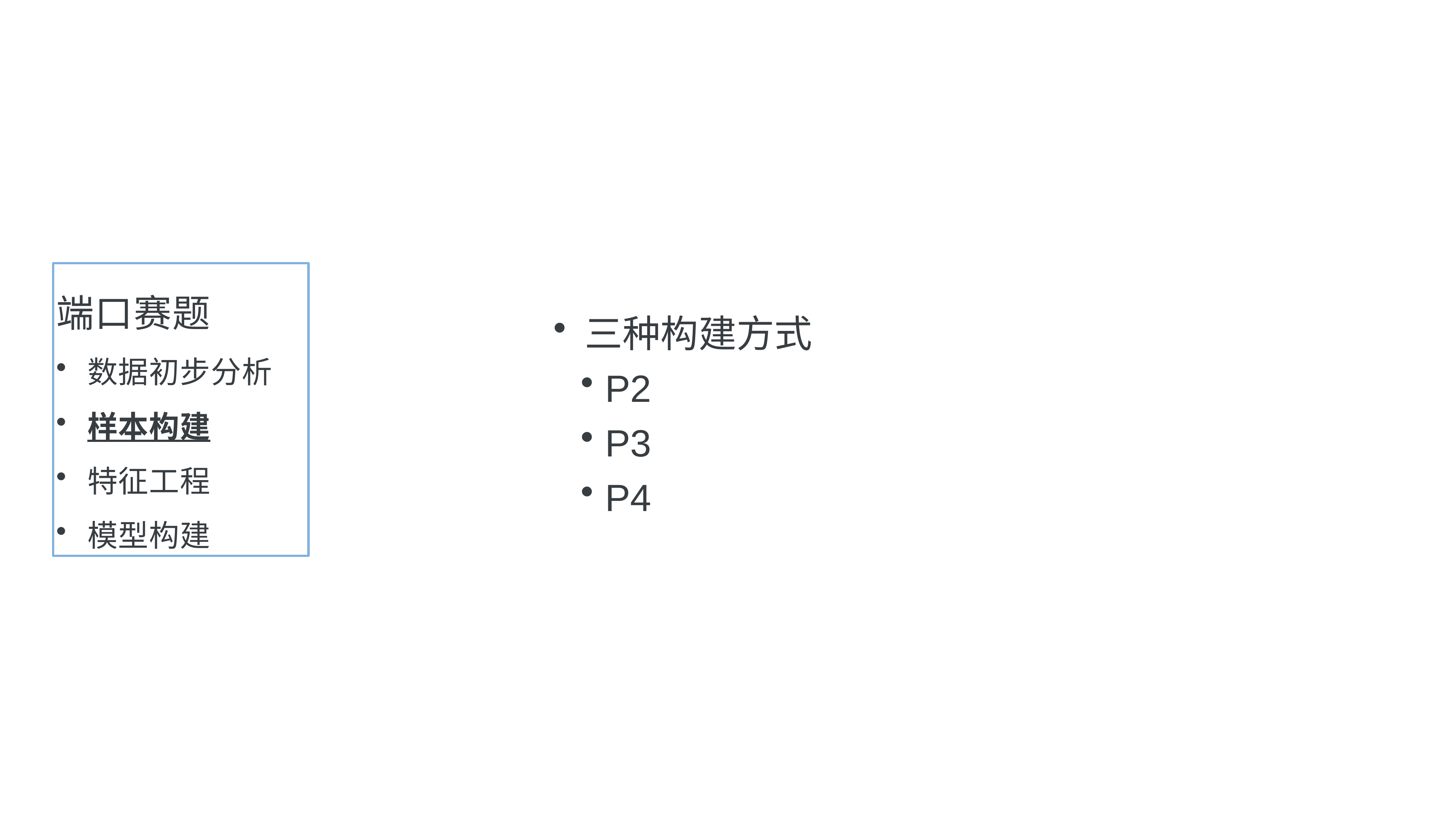

端口赛题
数据初步分析
样本构建
特征工程
模型构建
 三种构建方式
 P2
 P3
 P4